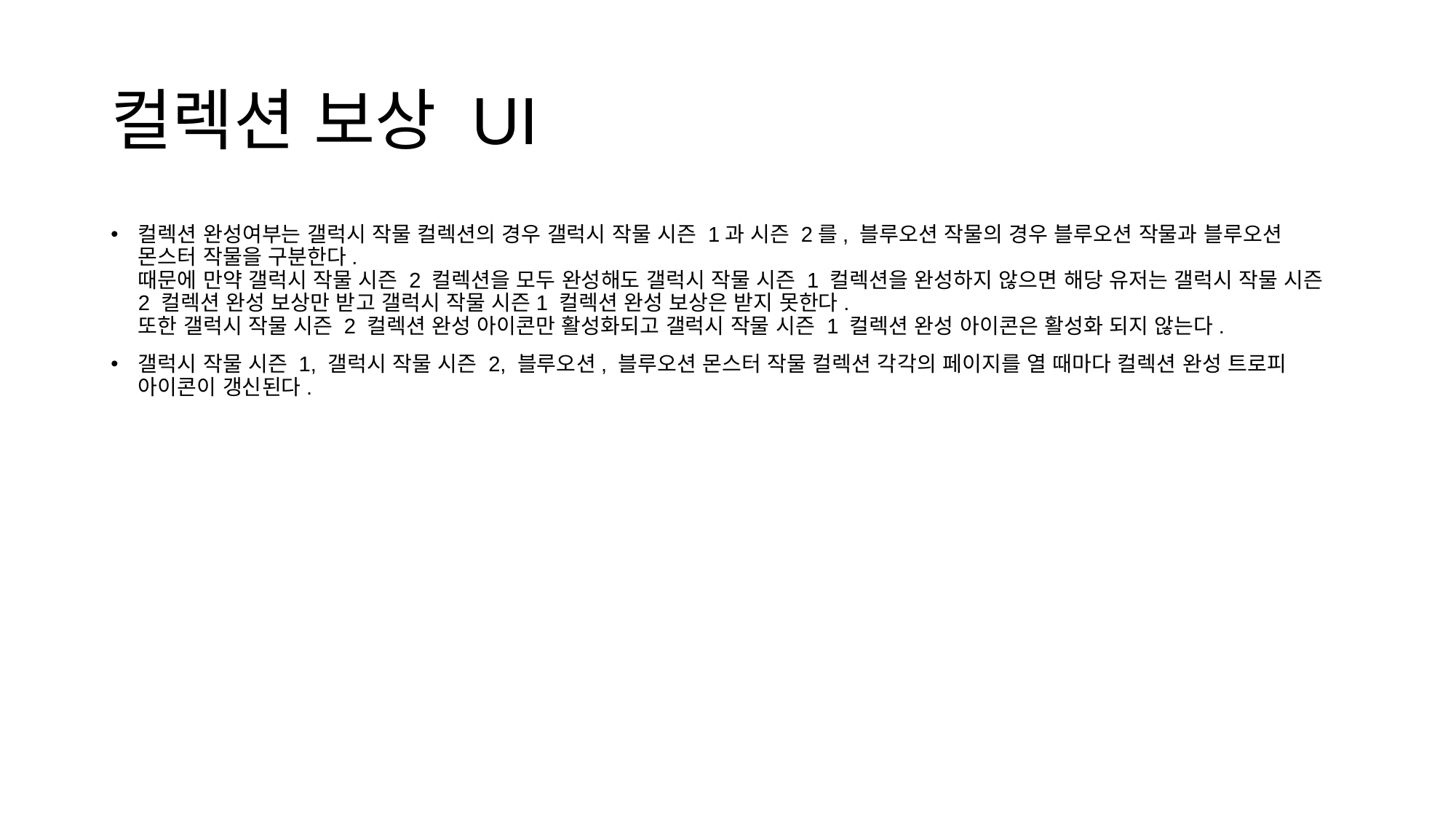

# 컬렉션 보상 UI
컬렉션 완성여부는 갤럭시 작물 컬렉션의 경우 갤럭시 작물 시즌 1과 시즌 2를, 블루오션 작물의 경우 블루오션 작물과 블루오션 몬스터 작물을 구분한다.
때문에 만약 갤럭시 작물 시즌 2 컬렉션을 모두 완성해도 갤럭시 작물 시즌 1 컬렉션을 완성하지 않으면 해당 유저는 갤럭시 작물 시즌 2 컬렉션 완성 보상만 받고 갤럭시 작물 시즌1 컬렉션 완성 보상은 받지 못한다.
또한 갤럭시 작물 시즌 2 컬렉션 완성 아이콘만 활성화되고 갤럭시 작물 시즌 1 컬렉션 완성 아이콘은 활성화 되지 않는다.
갤럭시 작물 시즌 1, 갤럭시 작물 시즌 2, 블루오션, 블루오션 몬스터 작물 컬렉션 각각의 페이지를 열 때마다 컬렉션 완성 트로피 아이콘이 갱신된다.